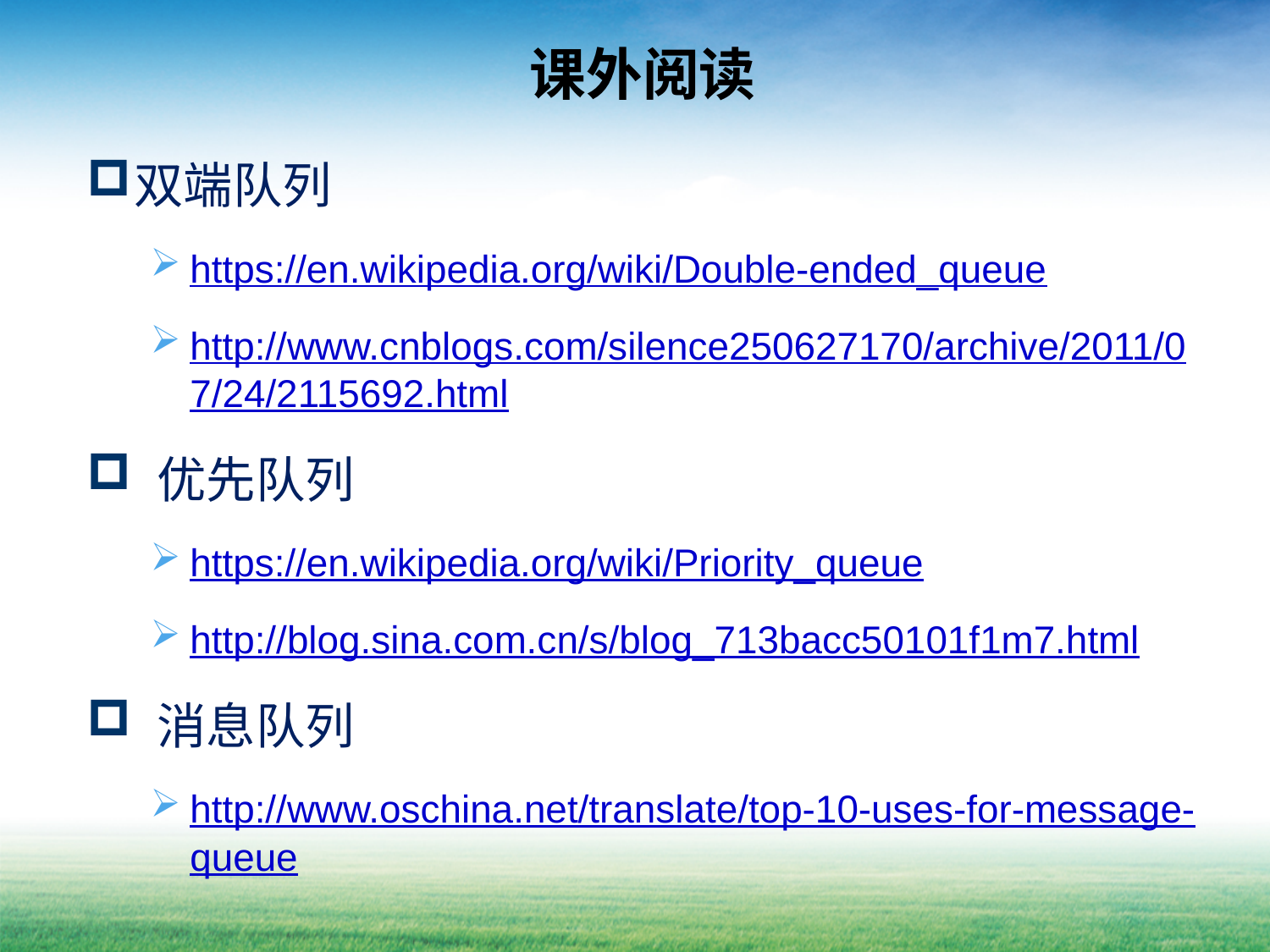

# 课外阅读
双端队列
https://en.wikipedia.org/wiki/Double-ended_queue
http://www.cnblogs.com/silence250627170/archive/2011/07/24/2115692.html
 优先队列
https://en.wikipedia.org/wiki/Priority_queue
http://blog.sina.com.cn/s/blog_713bacc50101f1m7.html
 消息队列
http://www.oschina.net/translate/top-10-uses-for-message-queue